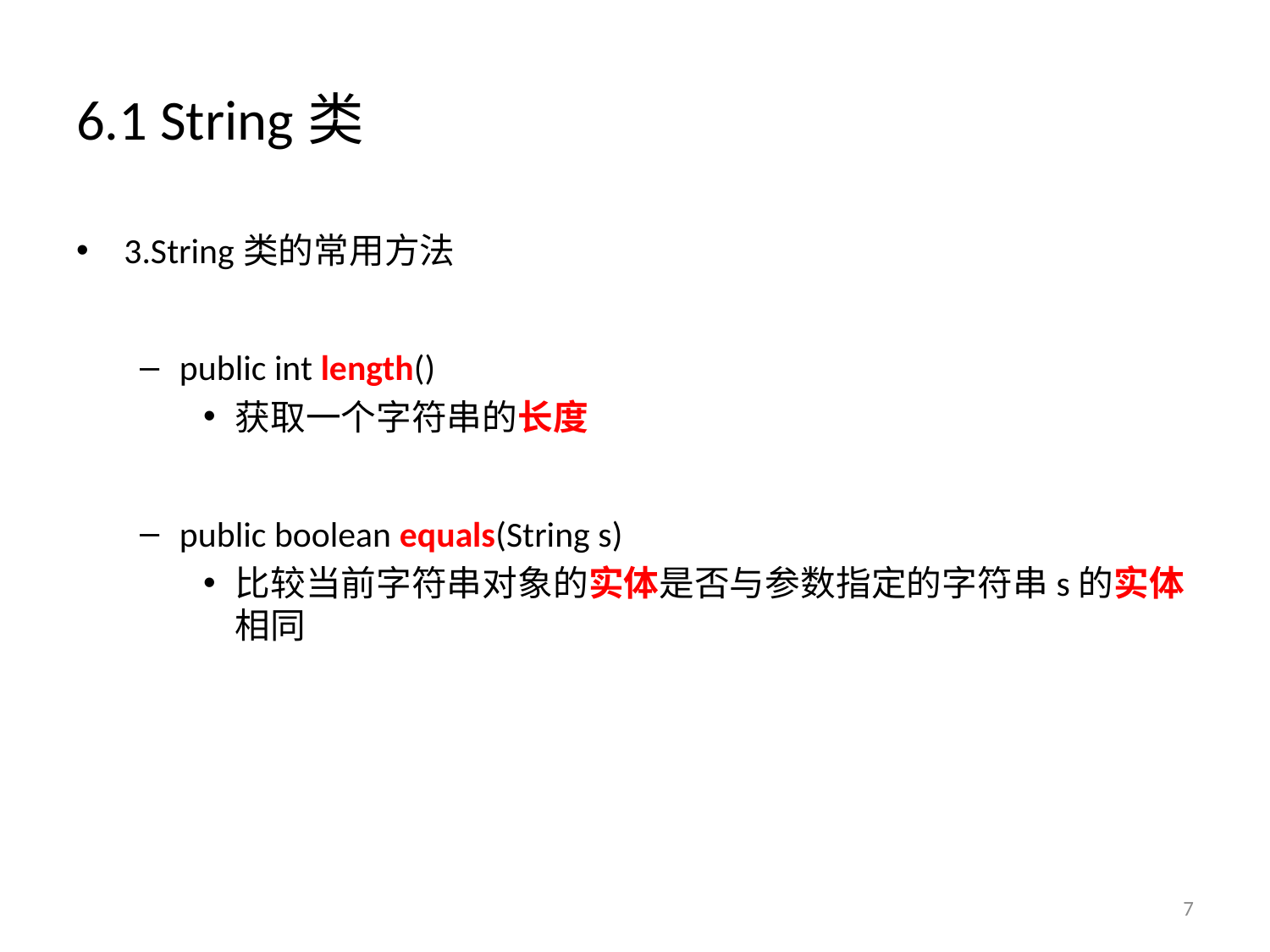

# 6.1 String类
3.String类的常用方法

public int length()
获取一个字符串的长度

public boolean equals(String s)
比较当前字符串对象的实体是否与参数指定的字符串s的实体相同
7